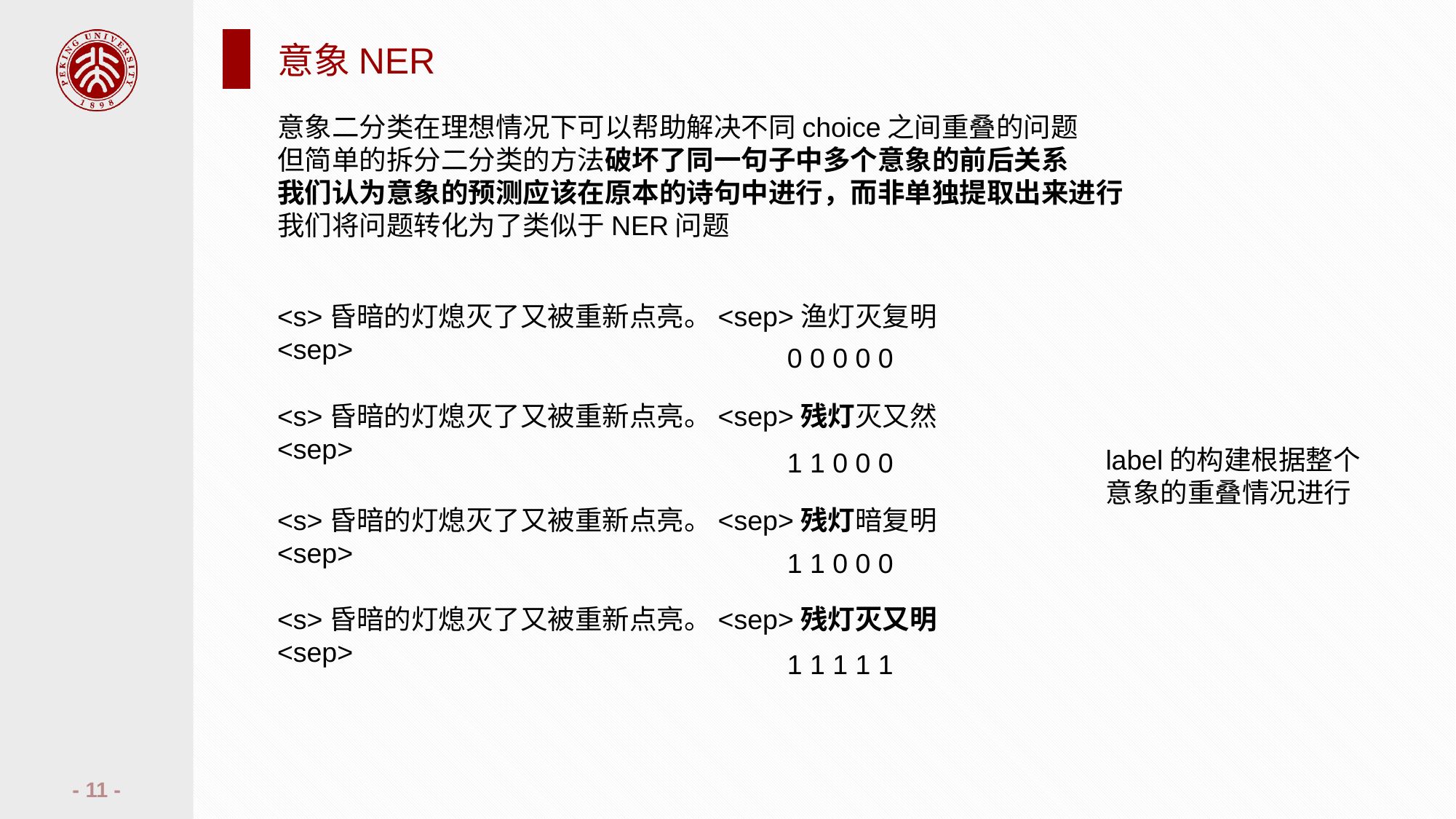

# 意象NER
意象二分类在理想情况下可以帮助解决不同choice之间重叠的问题
但简单的拆分二分类的方法破坏了同一句子中多个意象的前后关系
我们认为意象的预测应该在原本的诗句中进行，而非单独提取出来进行
我们将问题转化为了类似于NER问题
<s>昏暗的灯熄灭了又被重新点亮。<sep>渔灯灭复明<sep>
0 0 0 0 0
<s>昏暗的灯熄灭了又被重新点亮。<sep>残灯灭又然<sep>
label的构建根据整个意象的重叠情况进行
1 1 0 0 0
<s>昏暗的灯熄灭了又被重新点亮。<sep>残灯暗复明<sep>
1 1 0 0 0
<s>昏暗的灯熄灭了又被重新点亮。<sep>残灯灭又明<sep>
1 1 1 1 1
- 11 -